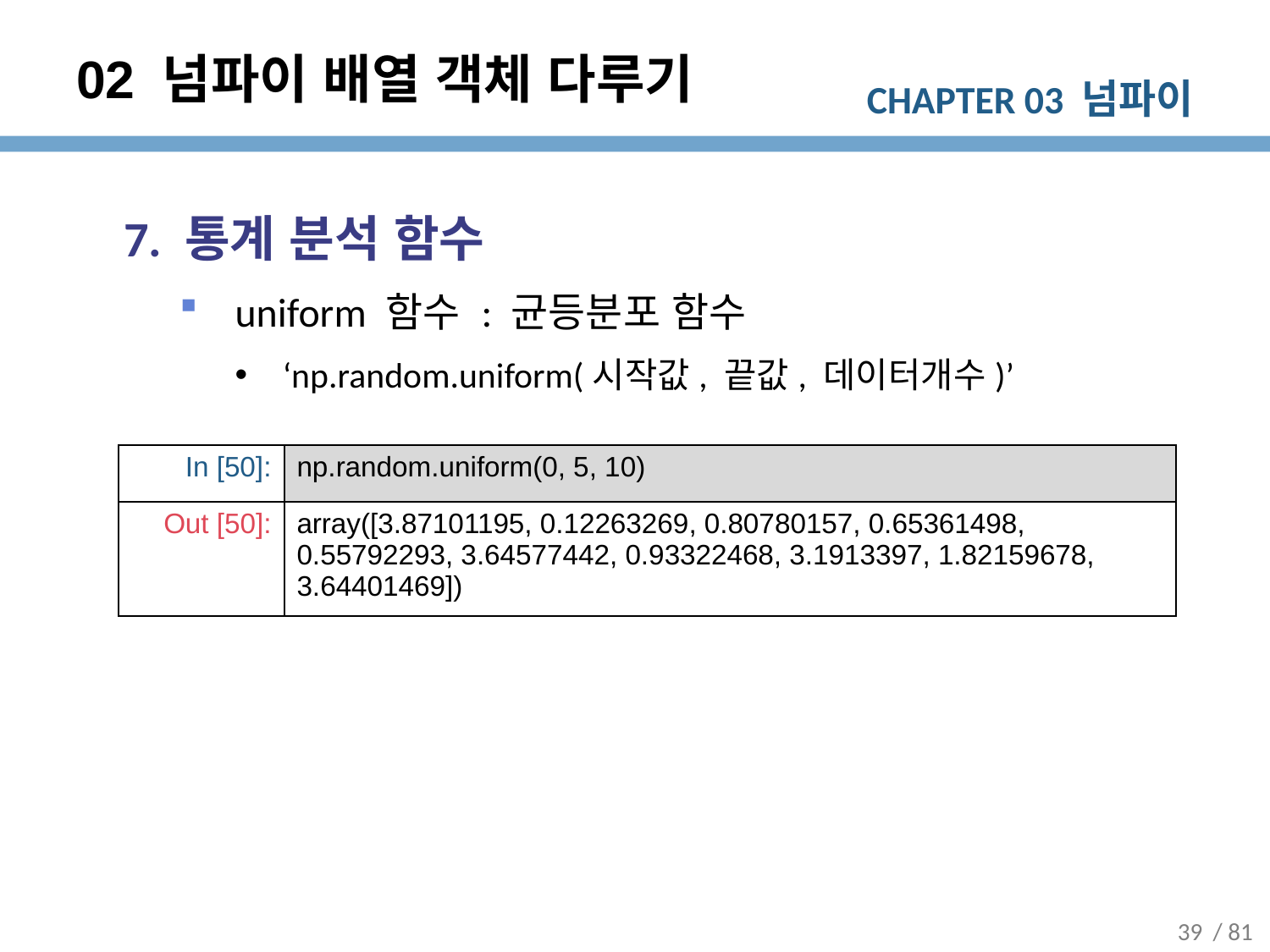

# 02 넘파이 배열 객체 다루기
7. 통계 분석 함수
uniform 함수 : 균등분포 함수
‘np.random.uniform(시작값, 끝값, 데이터개수)’

| In [50]: | np.random.uniform(0, 5, 10) |
| --- | --- |
| Out [50]: | array([3.87101195, 0.12263269, 0.80780157, 0.65361498, 0.55792293, 3.64577442, 0.93322468, 3.1913397, 1.82159678, 3.64401469]) |